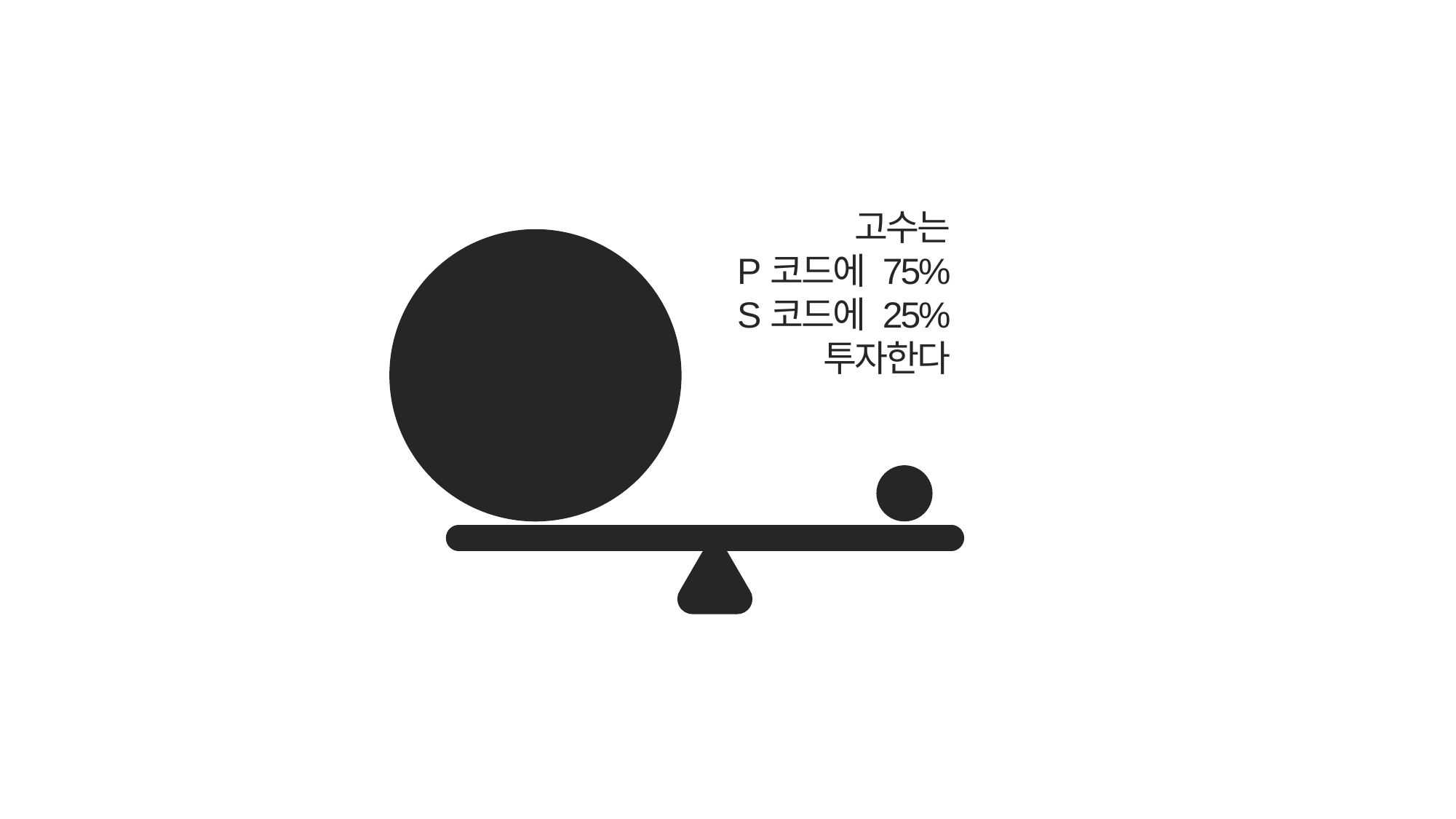

고수는
P코드에 75%
S코드에 25%
투자한다

P

S